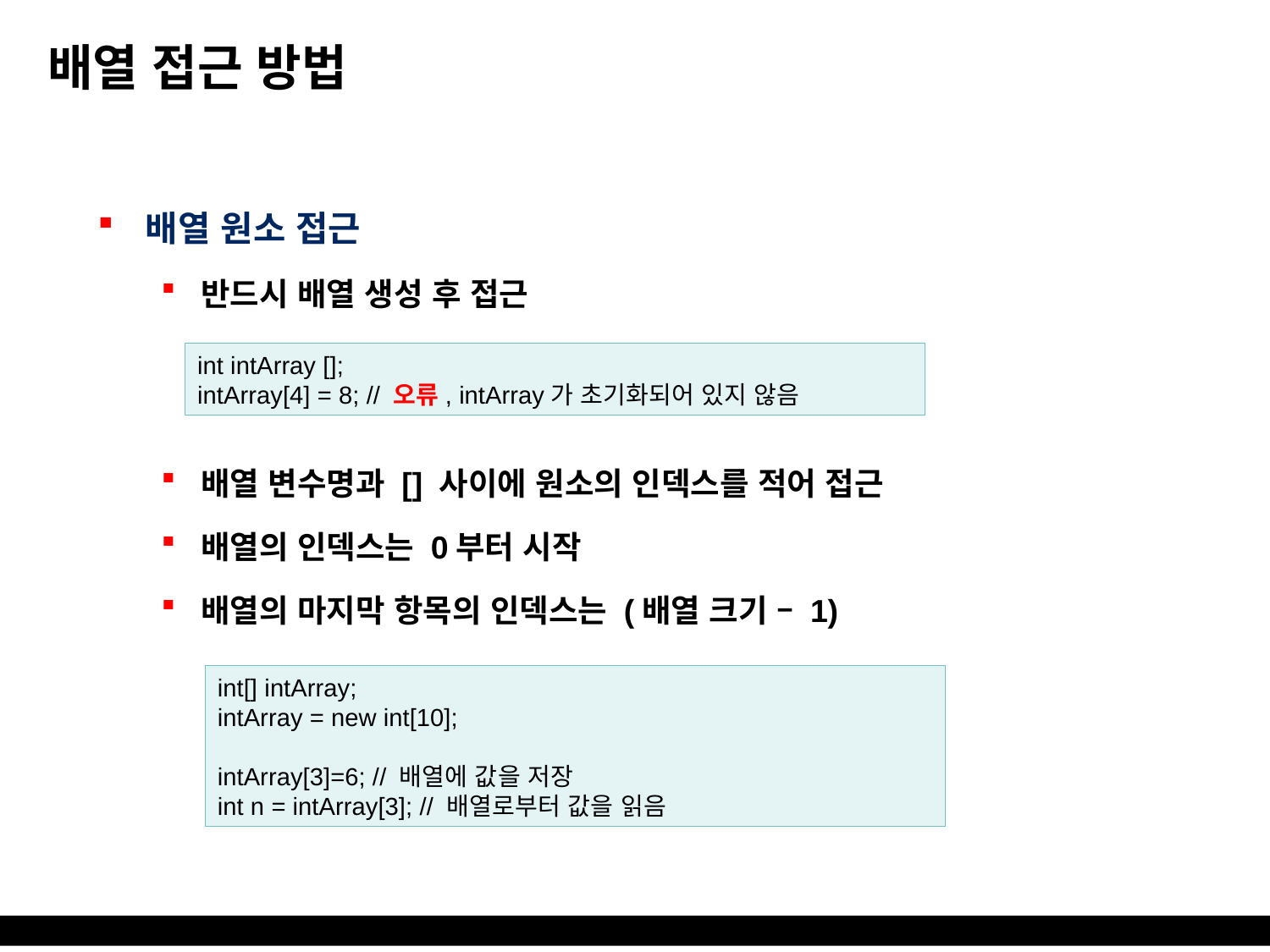

# 배열 접근 방법
배열 원소 접근
반드시 배열 생성 후 접근

배열 변수명과 [] 사이에 원소의 인덱스를 적어 접근
배열의 인덱스는 0부터 시작
배열의 마지막 항목의 인덱스는 (배열 크기 – 1)

int intArray [];
intArray[4] = 8; // 오류, intArray가 초기화되어 있지 않음
int[] intArray;
intArray = new int[10];

intArray[3]=6; // 배열에 값을 저장
int n = intArray[3]; // 배열로부터 값을 읽음